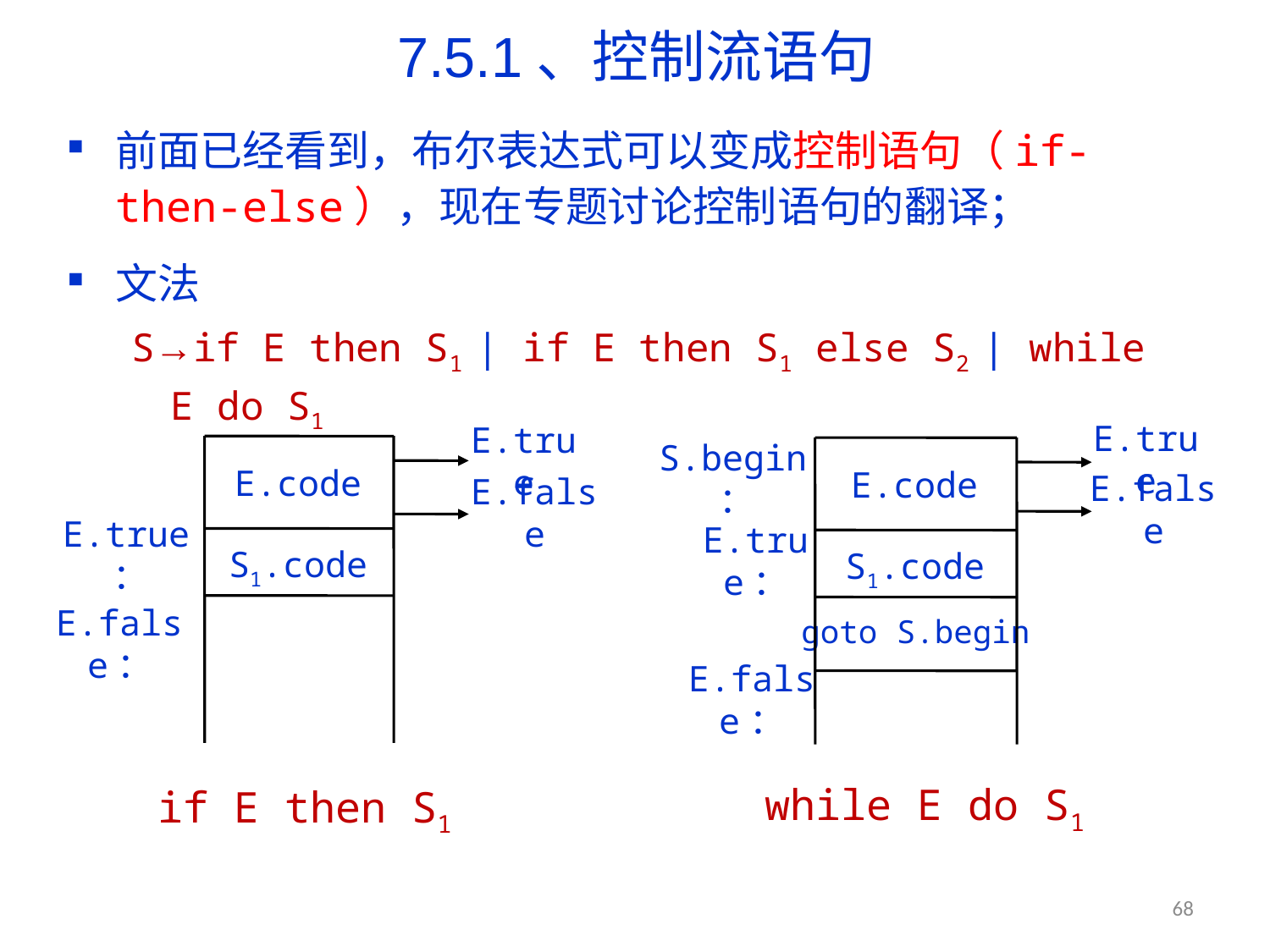

# 7.5.1、控制流语句
前面已经看到，布尔表达式可以变成控制语句（if-then-else），现在专题讨论控制语句的翻译；
文法
S→if E then S1 | if E then S1 else S2 | while E do S1

E.code

S1.code

E.true
E.false
E.true：
E.false：
S.begin：
E.true

E.code

S1.code

goto S.begin

E.false
E.true：
E.false：
while E do S1
if E then S1
68